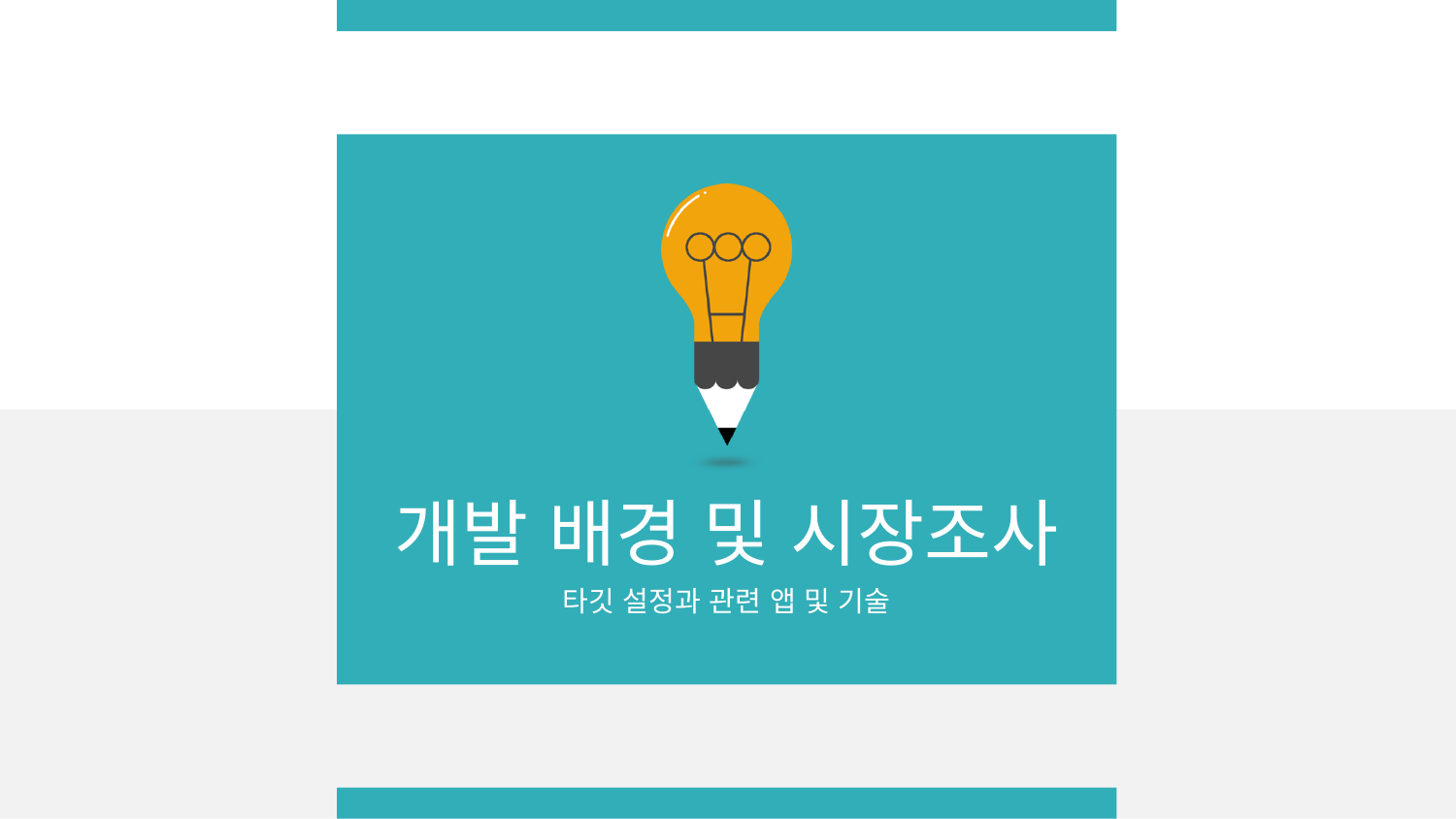

개발 배경 및 시장조사
타깃 설정과 관련 앱 및 기술